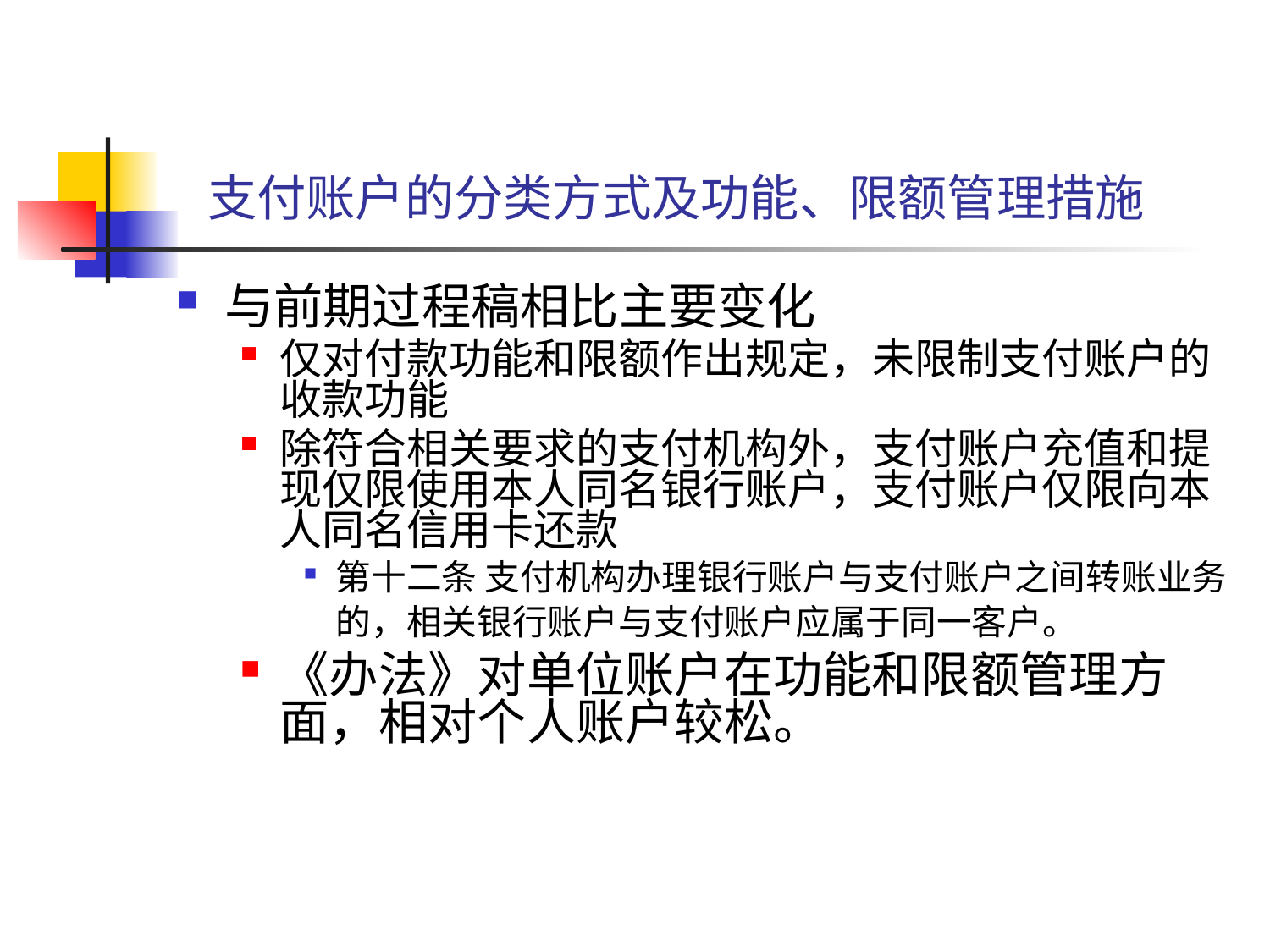

# 支付账户的分类方式及功能、限额管理措施
与前期过程稿相比主要变化
仅对付款功能和限额作出规定，未限制支付账户的收款功能
除符合相关要求的支付机构外，支付账户充值和提现仅限使用本人同名银行账户，支付账户仅限向本人同名信用卡还款
第十二条 支付机构办理银行账户与支付账户之间转账业务的，相关银行账户与支付账户应属于同一客户。
《办法》对单位账户在功能和限额管理方面，相对个人账户较松。